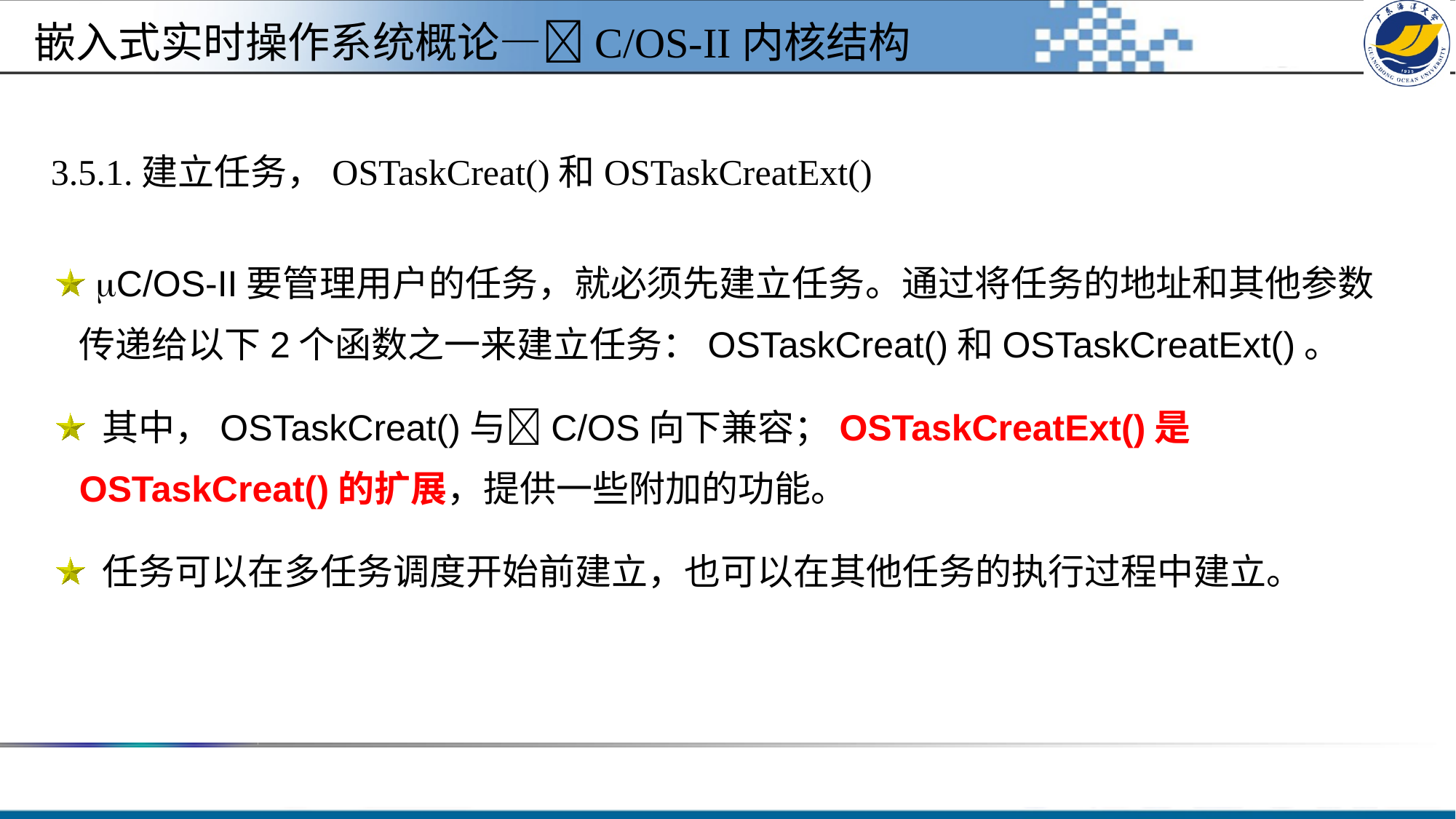

嵌入式实时操作系统概论—μC/OS-II内核结构
# 3.5.1.建立任务，OSTaskCreat()和OSTaskCreatExt()
 μC/OS-II要管理用户的任务，就必须先建立任务。通过将任务的地址和其他参数传递给以下2个函数之一来建立任务：OSTaskCreat()和OSTaskCreatExt()。
 其中，OSTaskCreat()与μC/OS向下兼容；OSTaskCreatExt()是OSTaskCreat()的扩展，提供一些附加的功能。
 任务可以在多任务调度开始前建立，也可以在其他任务的执行过程中建立。
49